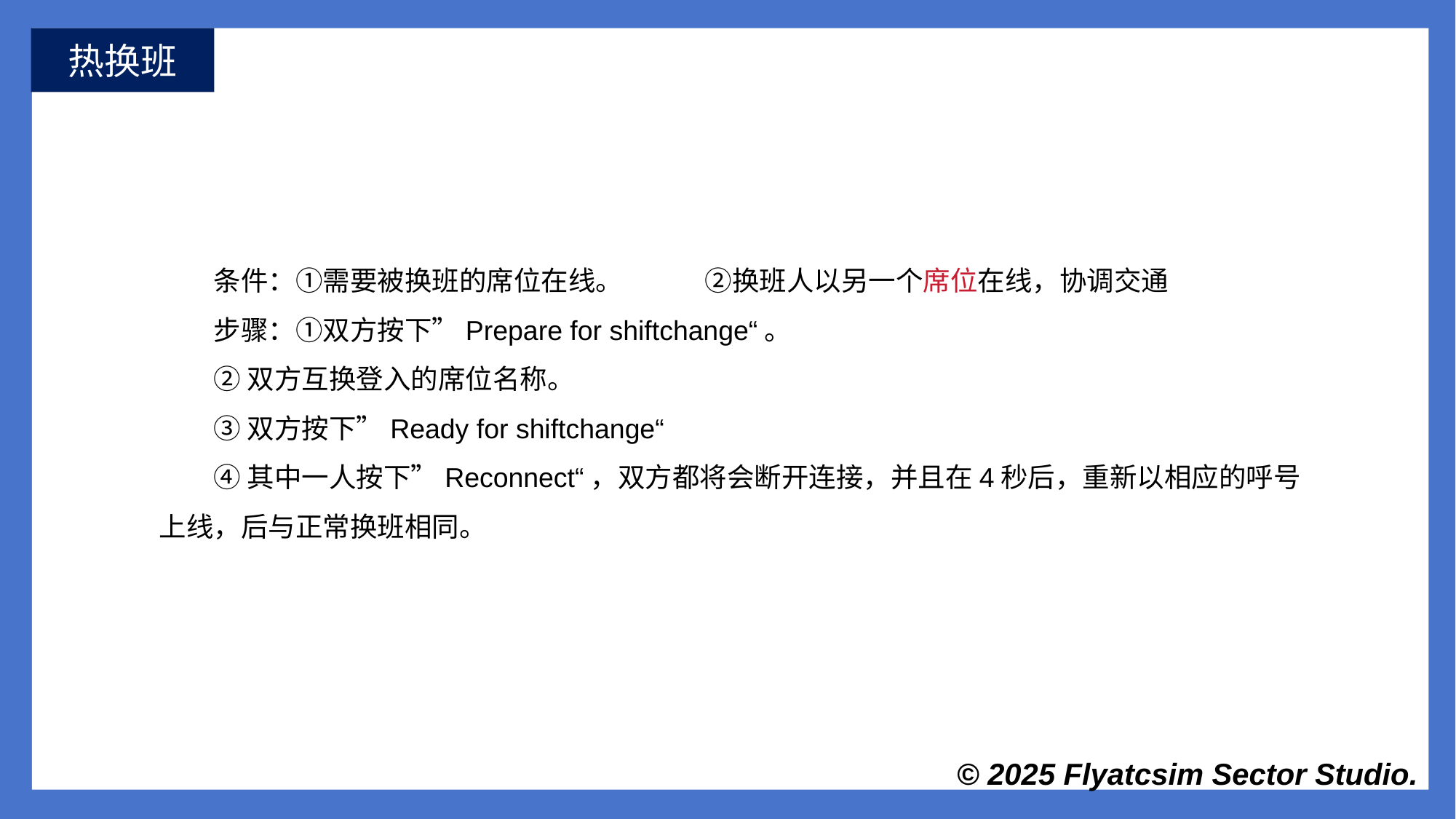

热换班
条件：①需要被换班的席位在线。	②换班人以另一个席位在线，协调交通
步骤：①双方按下”Prepare for shiftchange“。
②双方互换登入的席位名称。
③双方按下”Ready for shiftchange“
④其中一人按下”Reconnect“，双方都将会断开连接，并且在4秒后，重新以相应的呼号上线，后与正常换班相同。